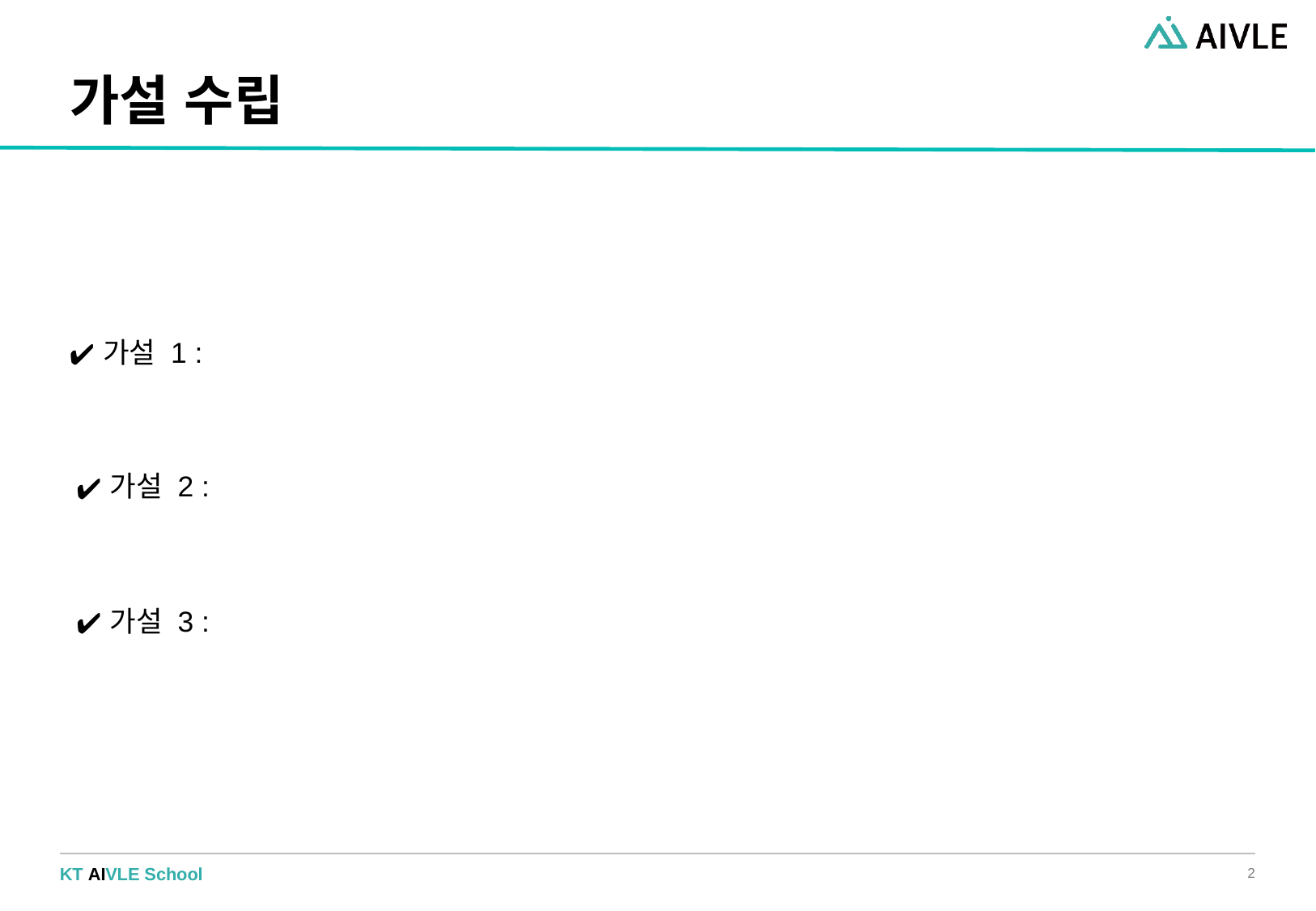

# 가설 수립
가설 1 :
가설 2 :
가설 3 :